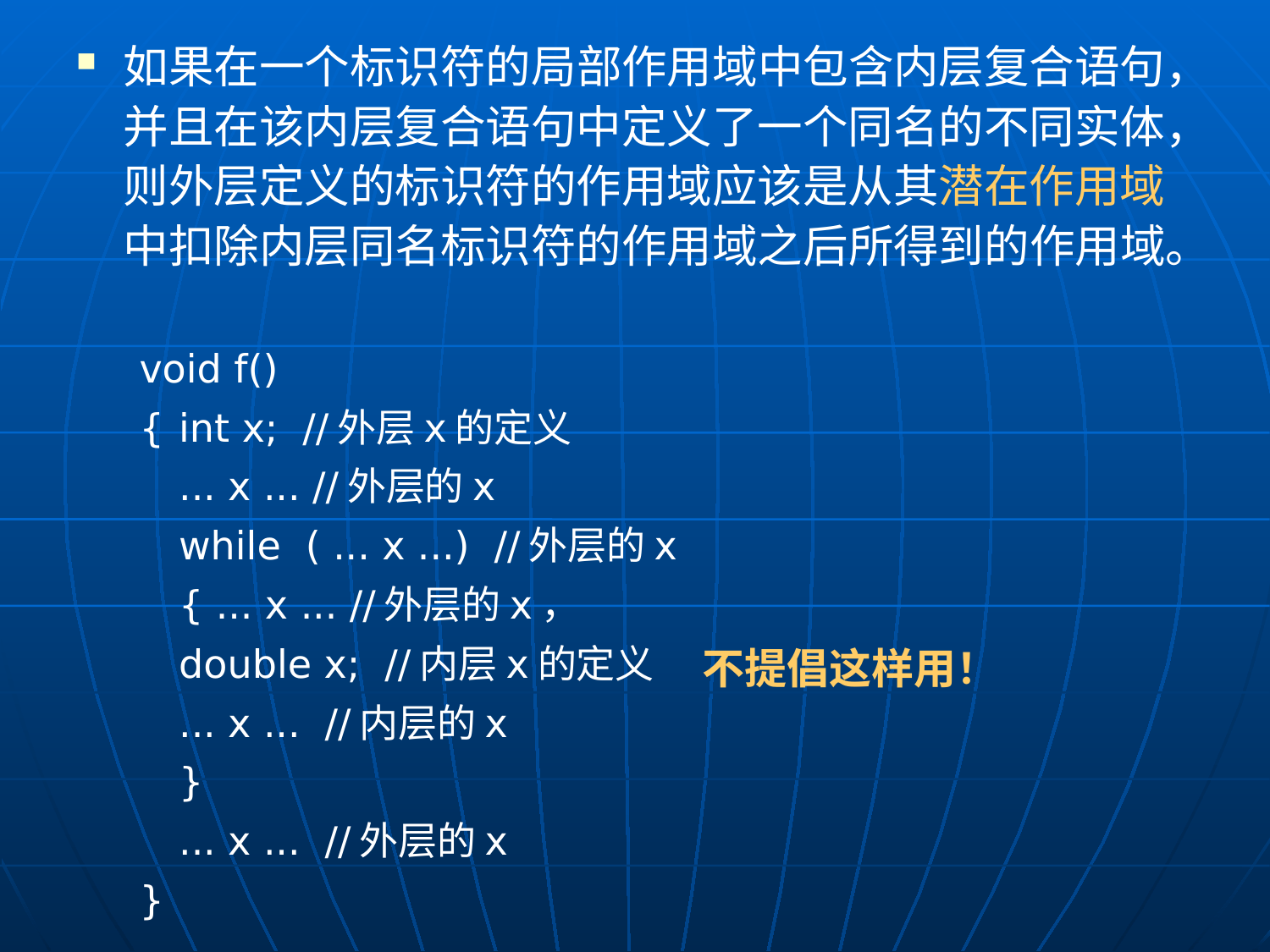

如果在一个标识符的局部作用域中包含内层复合语句，并且在该内层复合语句中定义了一个同名的不同实体，则外层定义的标识符的作用域应该是从其潜在作用域中扣除内层同名标识符的作用域之后所得到的作用域。
void f()
{	int x;  //外层x的定义
	... x ... //外层的x
	while  ( ... x ...)  //外层的x
  	{ ... x ... //外层的x，
		double x;  //内层x的定义
		... x ...  //内层的x
	}
	... x ...  //外层的x
}
不提倡这样用！